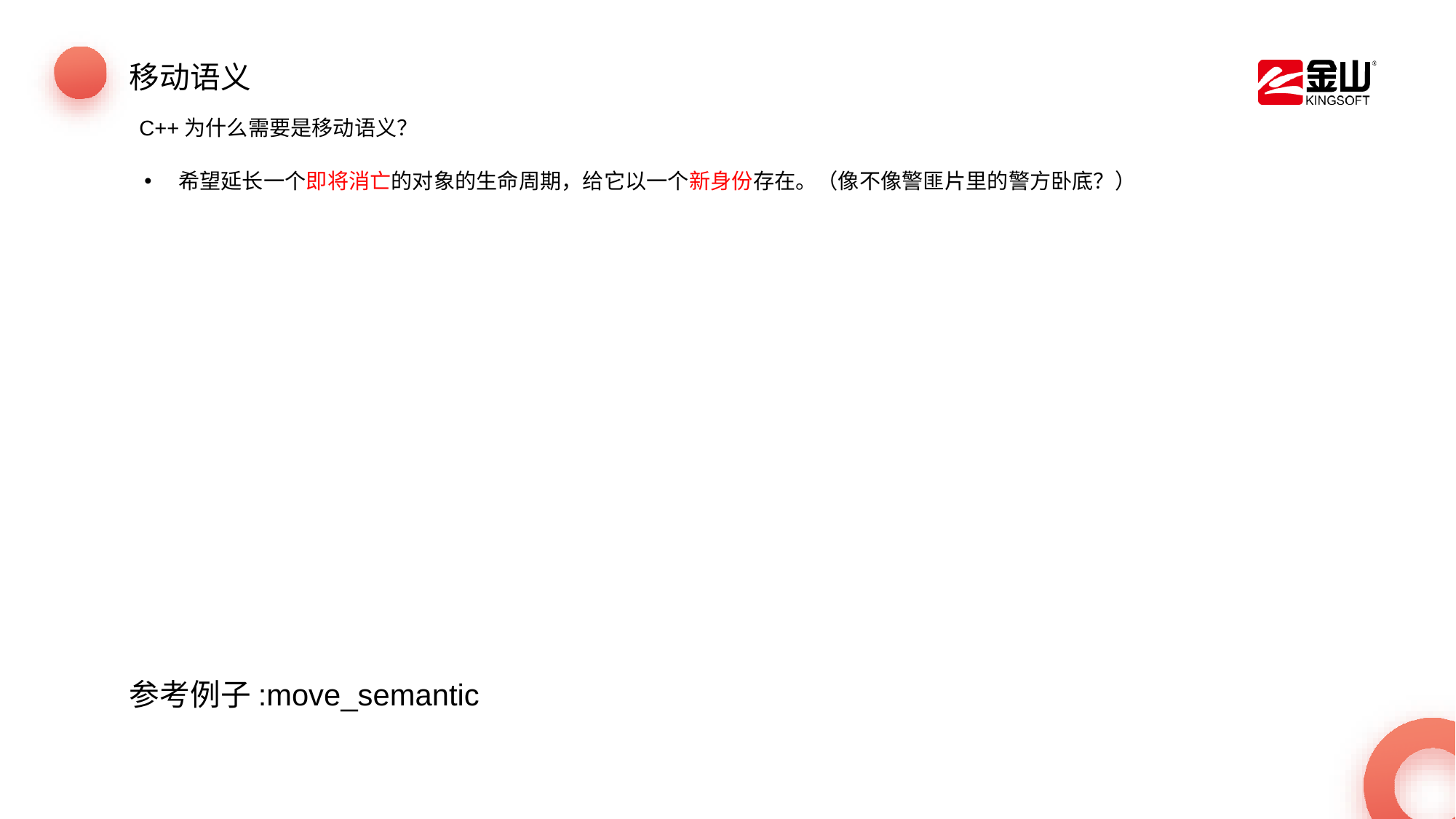

移动语义
C++为什么需要是移动语义？
希望延长一个即将消亡的对象的生命周期，给它以一个新身份存在。（像不像警匪片里的警方卧底？）
#
参考例子:move_semantic